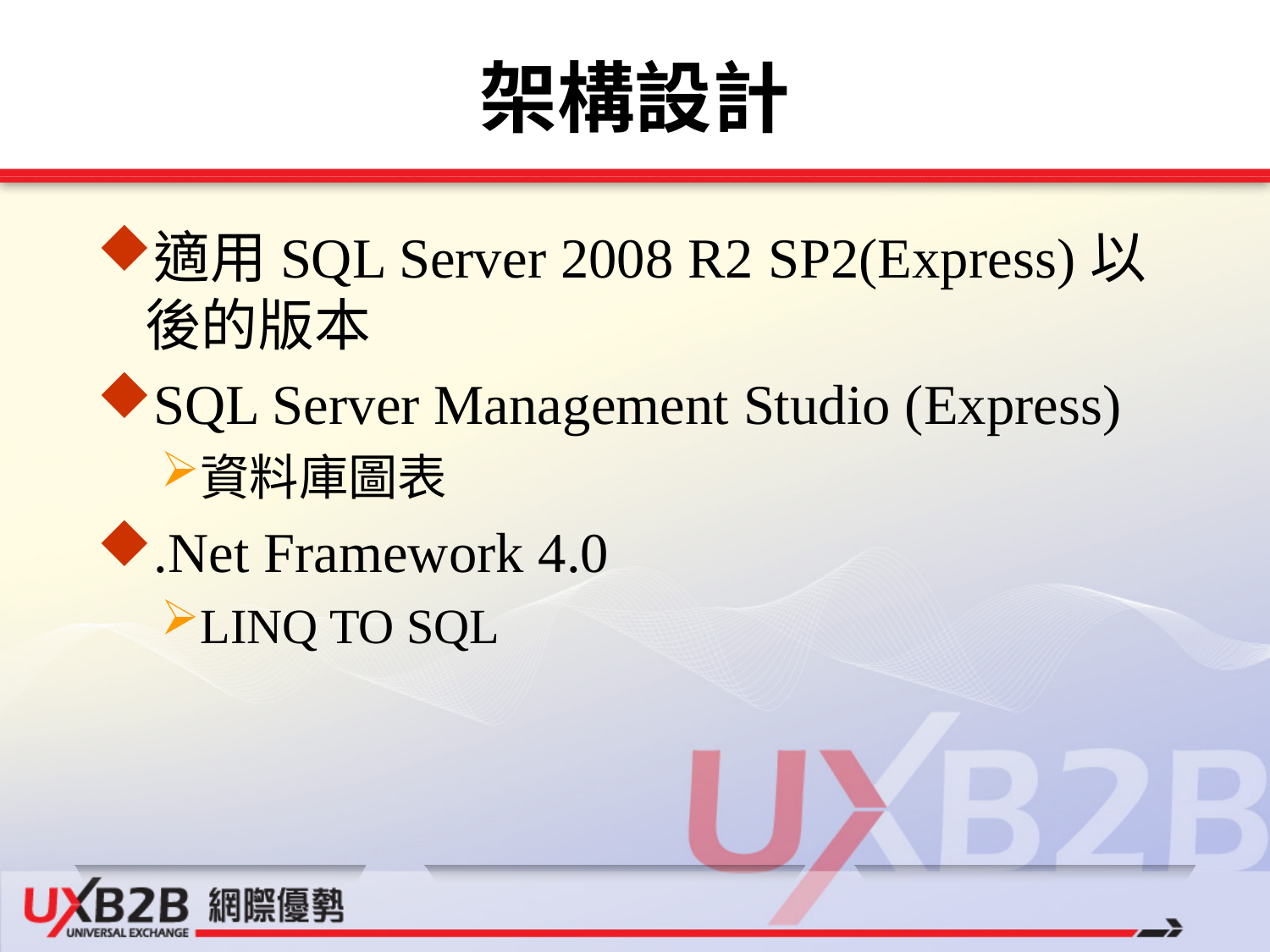

# 架構設計

適用SQL Server 2008 R2 SP2(Express)以後的版本
SQL Server Management Studio (Express)
資料庫圖表
.Net Framework 4.0
LINQ TO SQL